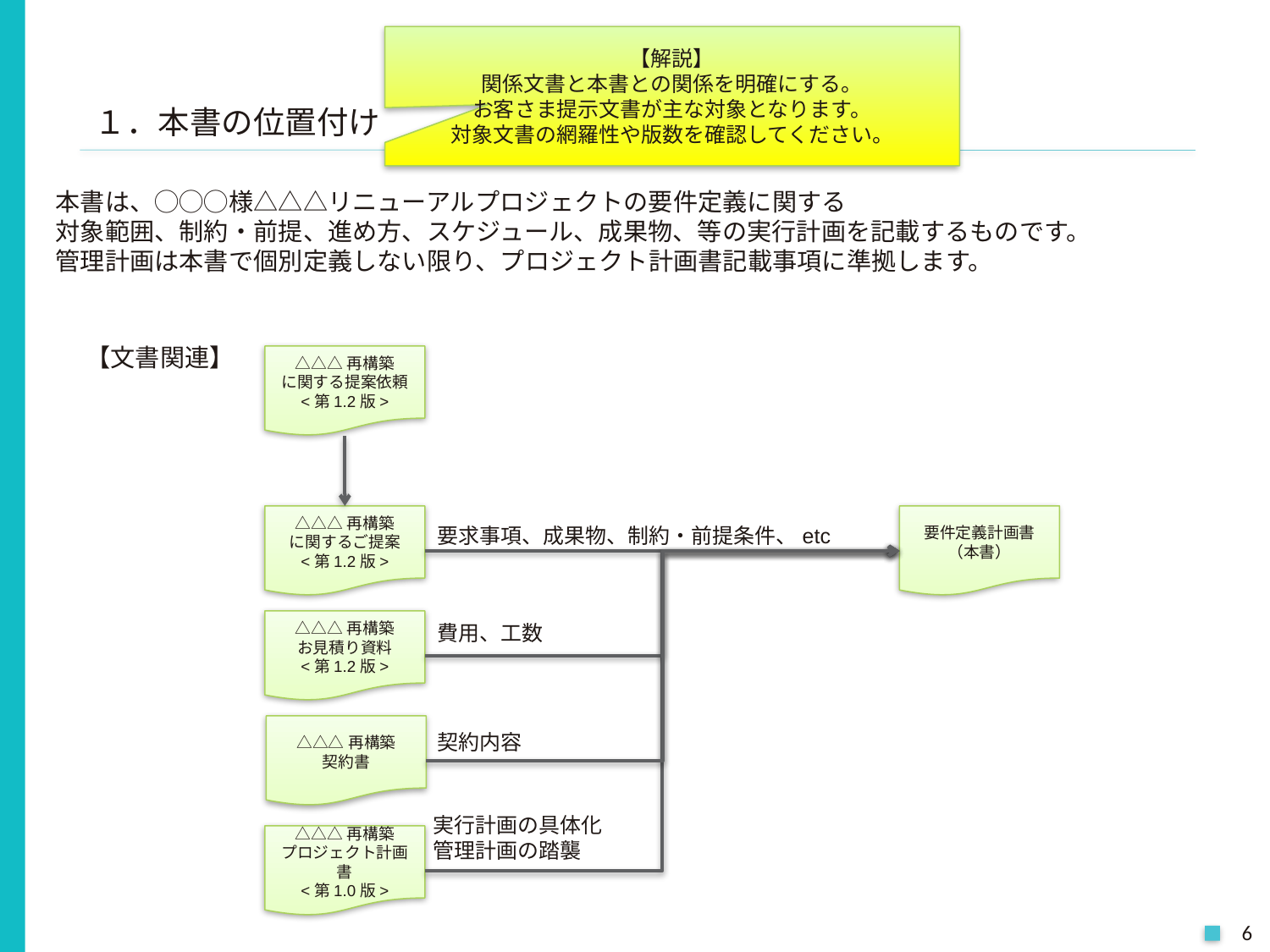

【解説】
関係文書と本書との関係を明確にする。
お客さま提示文書が主な対象となります。
対象文書の網羅性や版数を確認してください。
１．本書の位置付け
本書は、◯◯◯様△△△リニューアルプロジェクトの要件定義に関する
対象範囲、制約・前提、進め方、スケジュール、成果物、等の実行計画を記載するものです。
管理計画は本書で個別定義しない限り、プロジェクト計画書記載事項に準拠します。

【文書関連】
△△△再構築
に関する提案依頼
<第1.2版>
△△△再構築
に関するご提案
<第1.2版>
要件定義計画書
（本書）
要求事項、成果物、制約・前提条件、etc
△△△再構築
お見積り資料
<第1.2版>
費用、工数
△△△再構築
契約書
契約内容
実行計画の具体化
管理計画の踏襲
△△△再構築
プロジェクト計画書
<第1.0版>
6